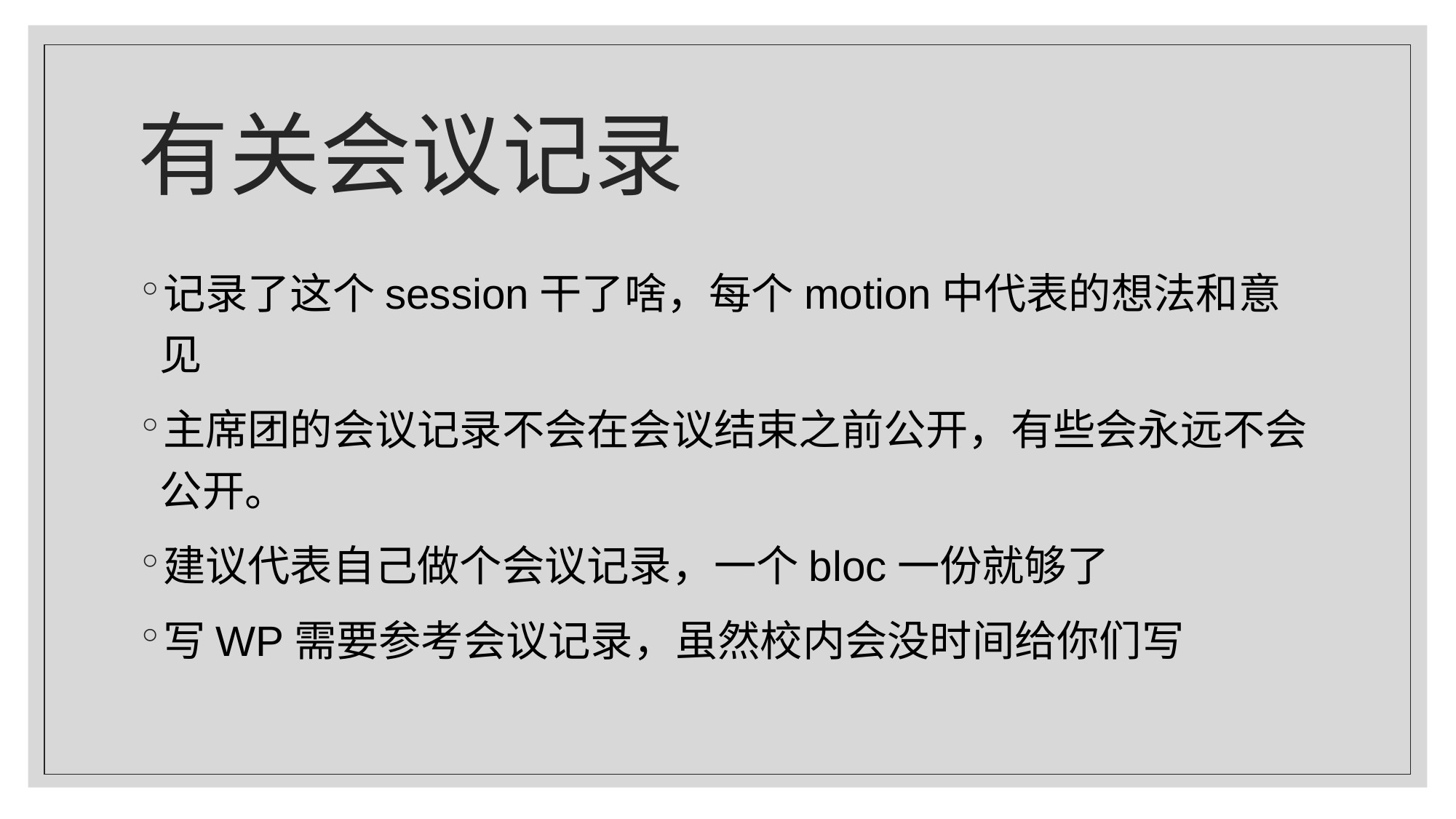

# 有关会议记录
记录了这个session干了啥，每个motion中代表的想法和意见
主席团的会议记录不会在会议结束之前公开，有些会永远不会公开。
建议代表自己做个会议记录，一个bloc一份就够了
写WP需要参考会议记录，虽然校内会没时间给你们写